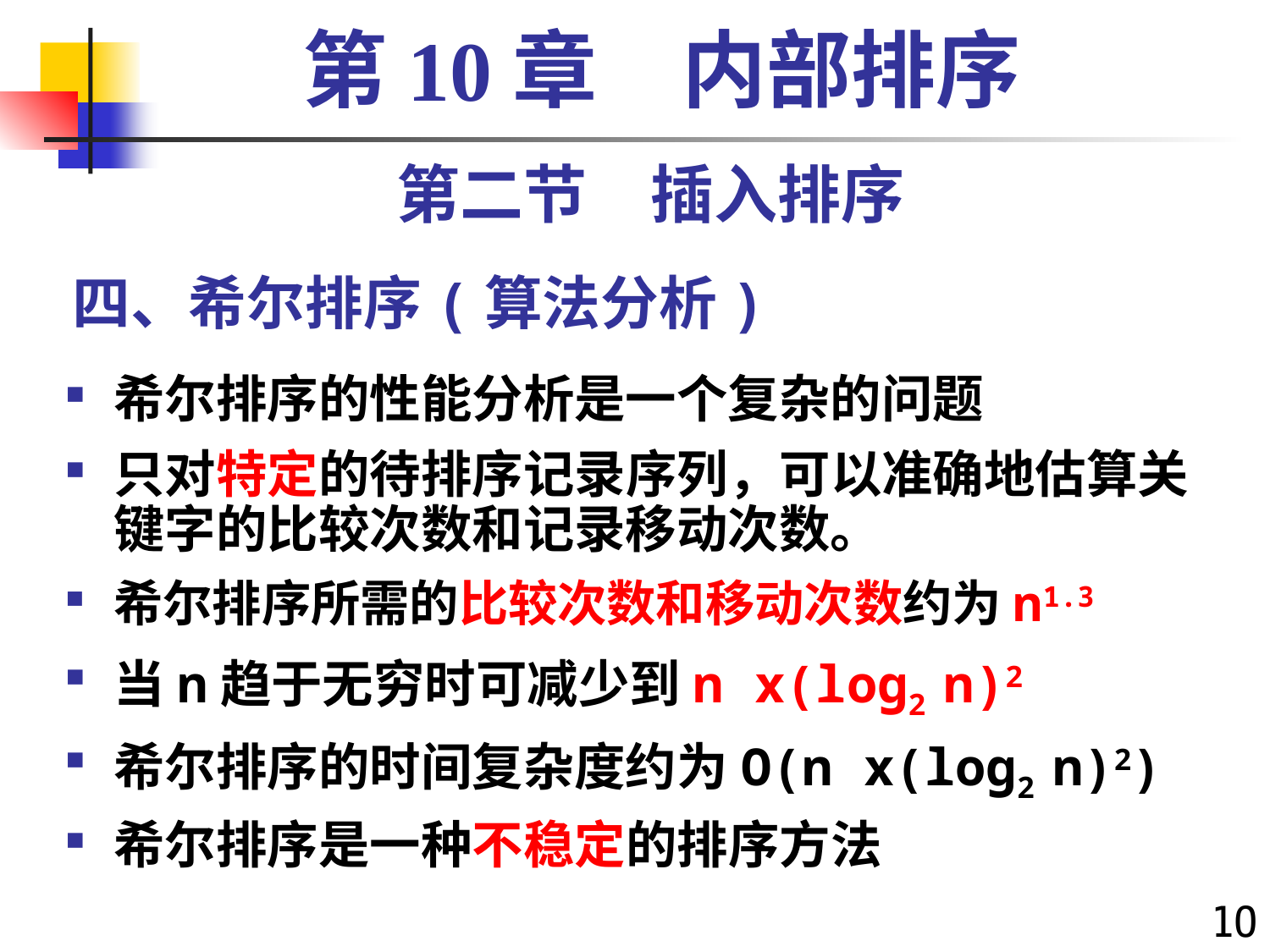

第10章　内部排序
第二节　插入排序
# 四、希尔排序(算法分析)
希尔排序的性能分析是一个复杂的问题
只对特定的待排序记录序列，可以准确地估算关键字的比较次数和记录移动次数。
希尔排序所需的比较次数和移动次数约为n1.3
当n趋于无穷时可减少到n x(log2 n)2
希尔排序的时间复杂度约为O(n x(log2 n)2)
希尔排序是一种不稳定的排序方法
10